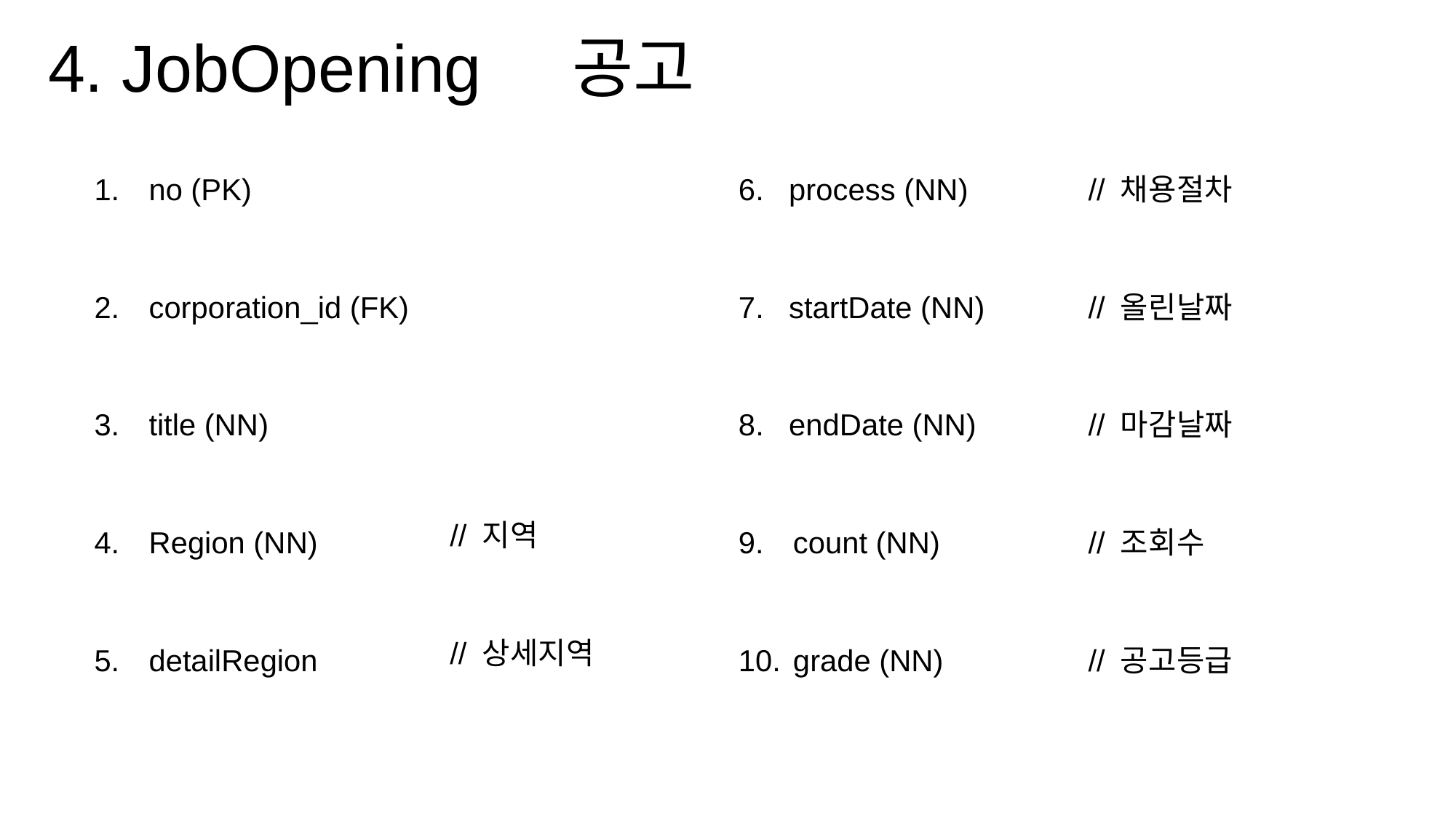

# 4. JobOpening    공고
no (PK)

corporation_id (FK)

title (NN)

Region (NN)

detailRegion

// 지역

// 상세지역
6.   process (NN)

7.   startDate (NN)

8.   endDate (NN)

count (NN)

grade (NN)

// 채용절차

// 올린날짜

// 마감날짜

// 조회수

// 공고등급